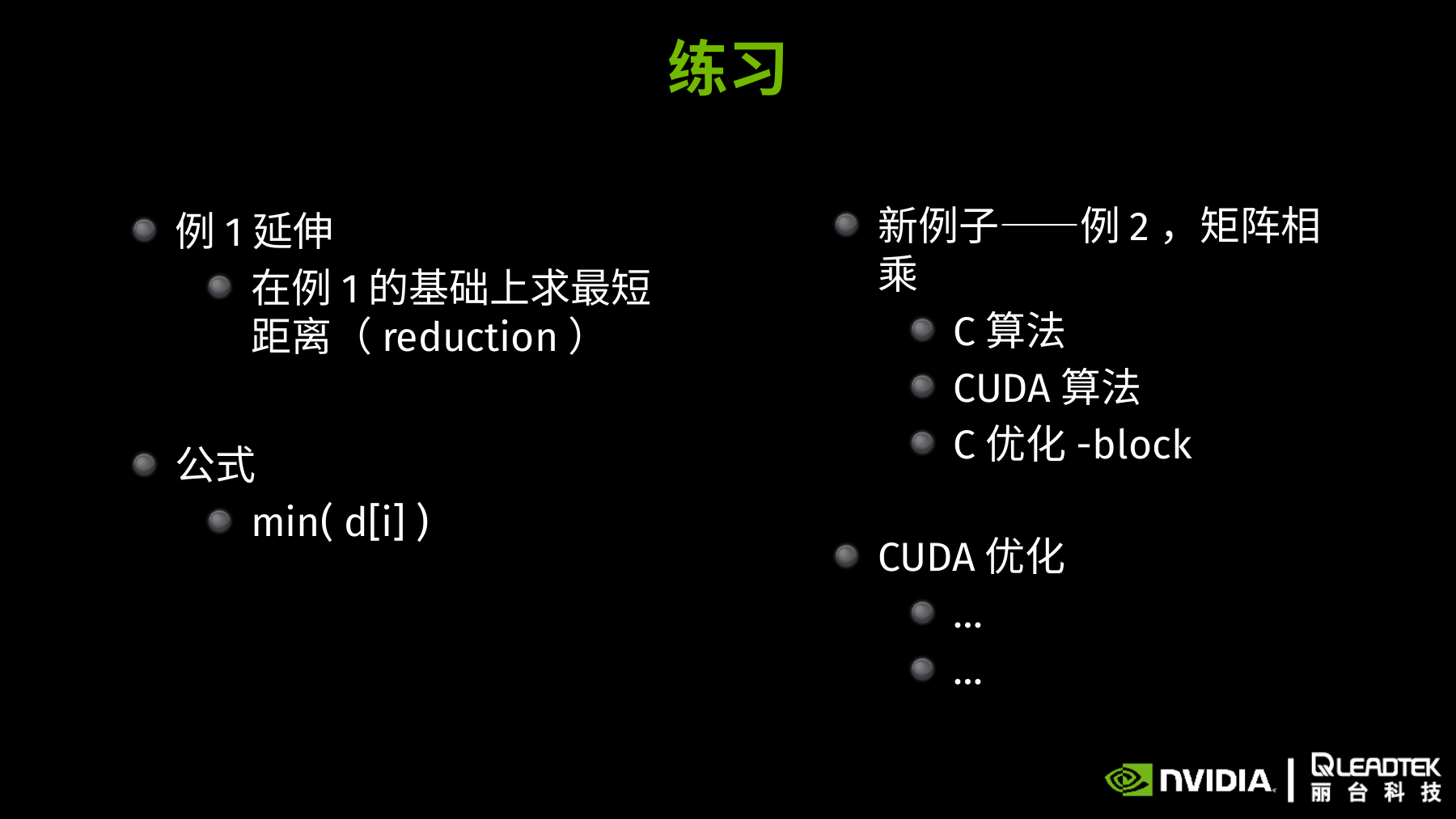

# 练习
新例子——例2，矩阵相乘
C算法
CUDA算法
C优化-block

CUDA优化
…
…

例1延伸
在例1的基础上求最短距离（reduction）

公式
min( d[i] )